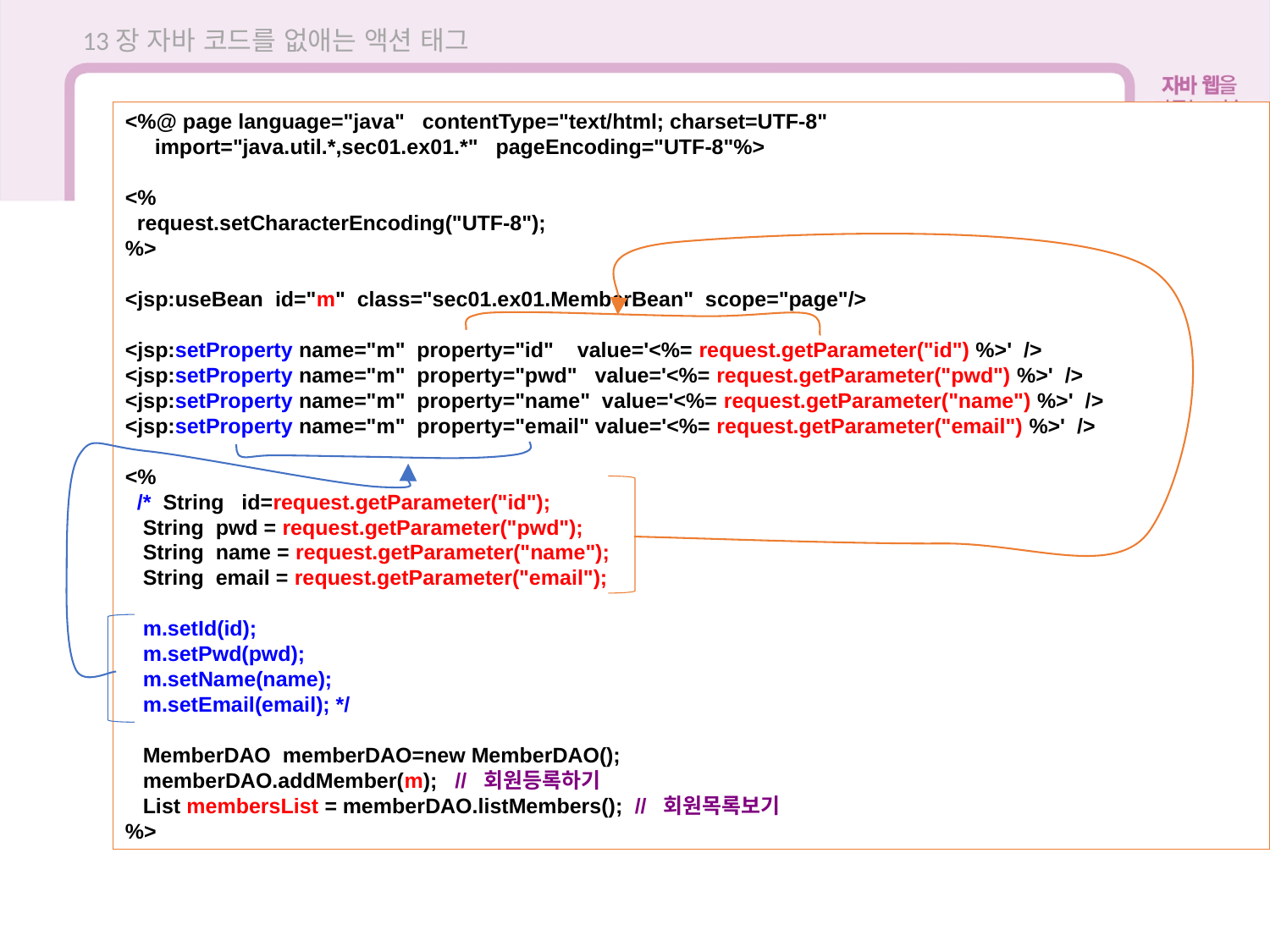

13장 자바 코드를 없애는 액션 태그
<%@ page language="java"   contentType="text/html; charset=UTF-8"
     import="java.util.*,sec01.ex01.*"   pageEncoding="UTF-8"%>

<%
  request.setCharacterEncoding("UTF-8");
%>

<jsp:useBean  id="m"  class="sec01.ex01.MemberBean"  scope="page"/>

<jsp:setProperty name="m"  property="id"    value='<%= request.getParameter("id") %>'  />
<jsp:setProperty name="m"  property="pwd"   value='<%= request.getParameter("pwd") %>'  />
<jsp:setProperty name="m"  property="name"  value='<%= request.getParameter("name") %>'  />
<jsp:setProperty name="m"  property="email" value='<%= request.getParameter("email") %>'  />

<%
  /*  String   id=request.getParameter("id");
   String  pwd = request.getParameter("pwd");
   String  name = request.getParameter("name");
   String  email = request.getParameter("email");

   m.setId(id);
   m.setPwd(pwd);
   m.setName(name);
   m.setEmail(email); */

   MemberDAO  memberDAO=new MemberDAO();
   memberDAO.addMember(m);   //  회원등록하기
   List membersList = memberDAO.listMembers();  //  회원목록보기
%>